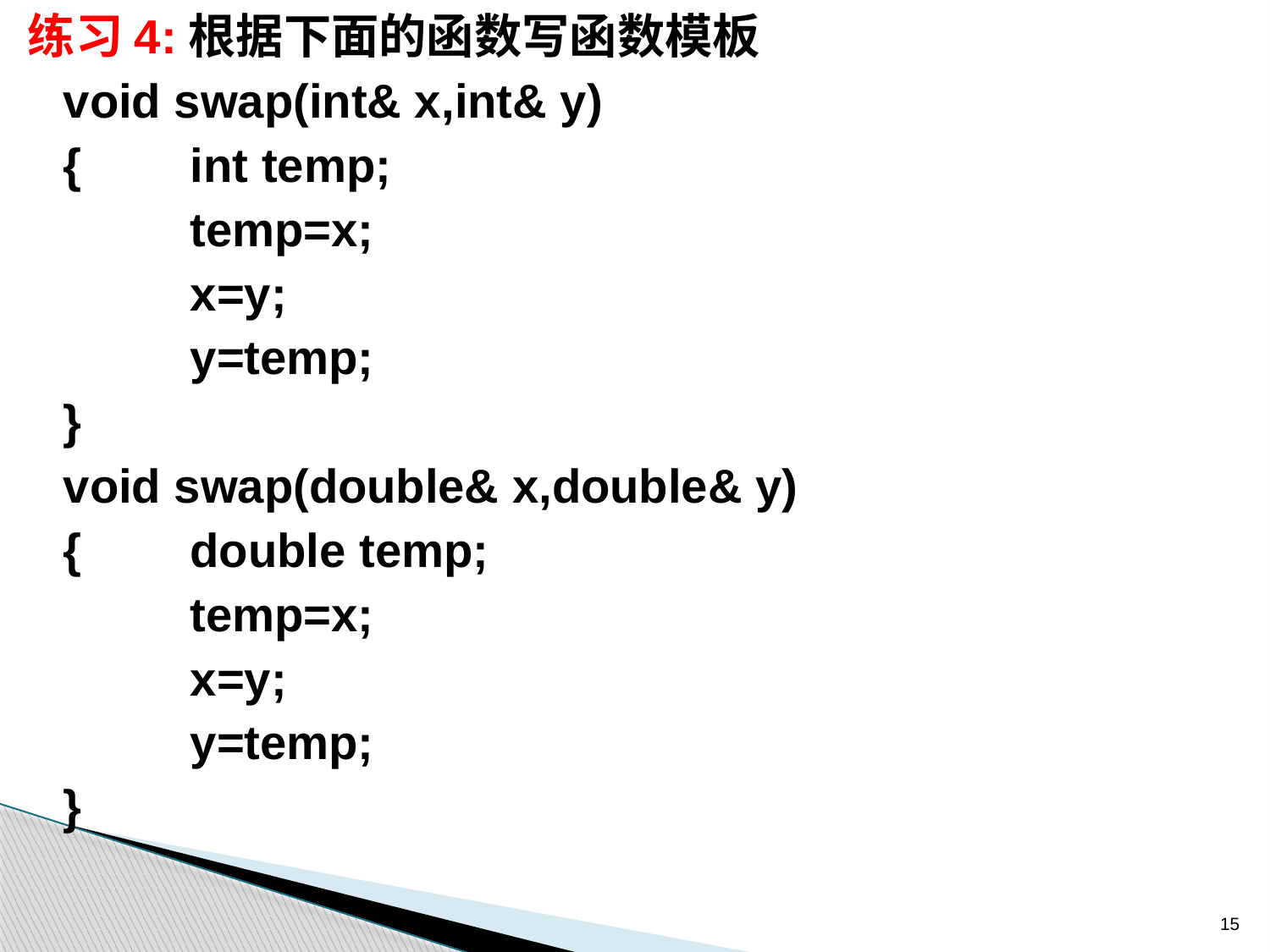

练习4:根据下面的函数写函数模板
	void swap(int& x,int& y)
	{	int temp;
		temp=x;
		x=y;
		y=temp;
	}
	void swap(double& x,double& y)
	{	double temp;
		temp=x;
		x=y;
		y=temp;
	}

15